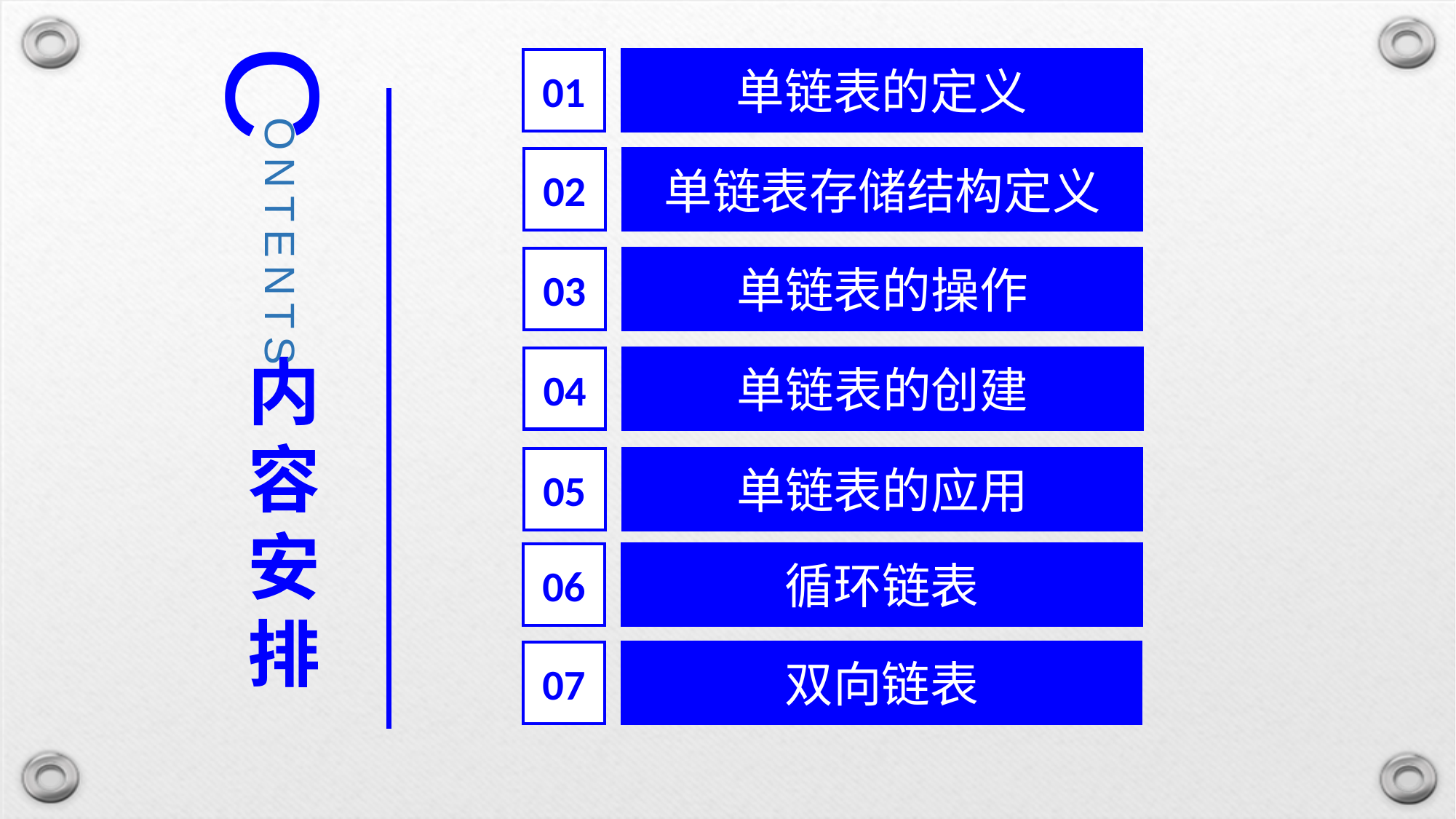

C
01
单链表的定义
ONTENTS
02
单链表存储结构定义
03
单链表的操作
内容安排
04
单链表的创建
05
单链表的应用
06
循环链表
07
双向链表